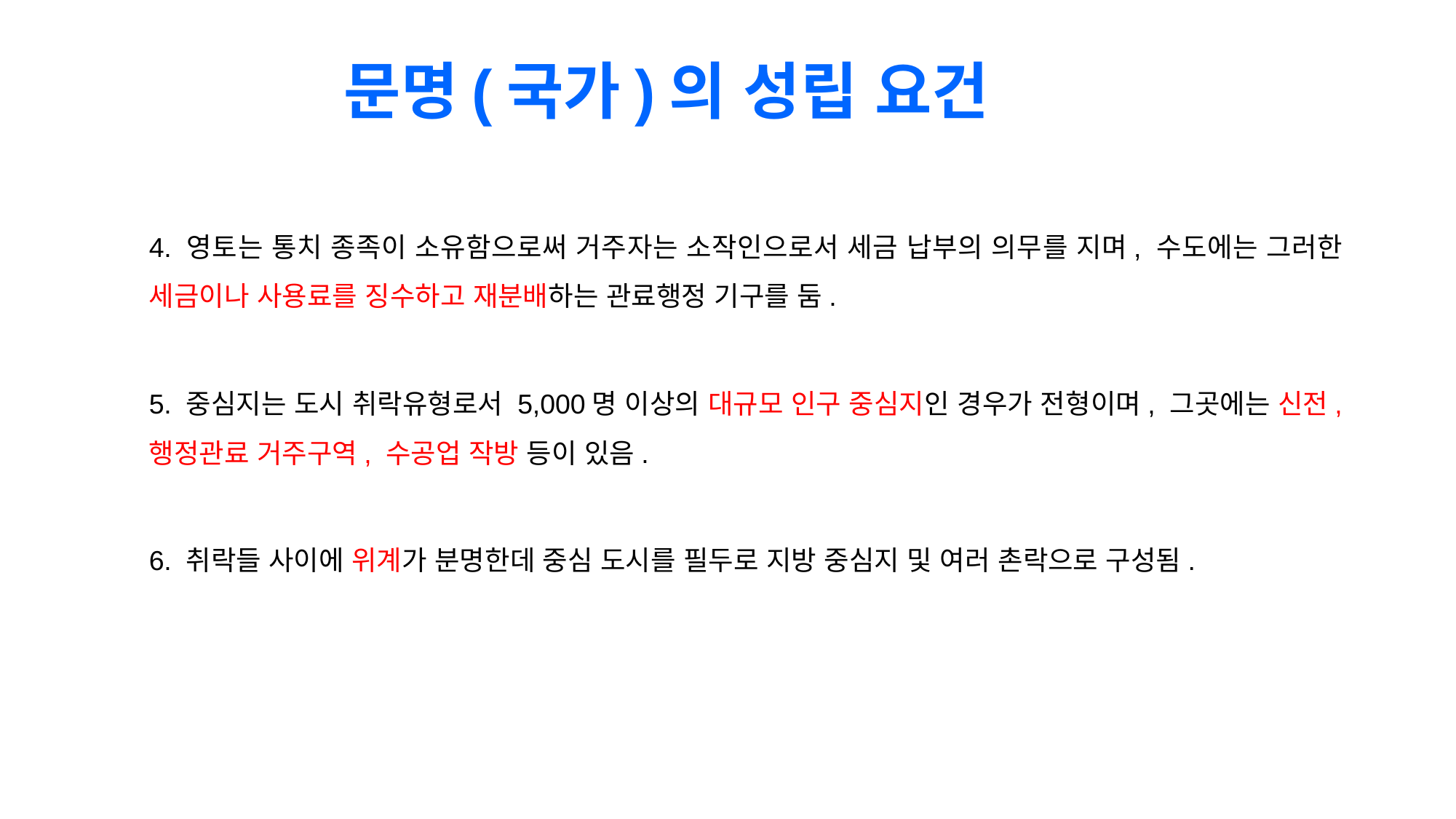

# 문명(국가)의 성립 요건

4. 영토는 통치 종족이 소유함으로써 거주자는 소작인으로서 세금 납부의 의무를 지며, 수도에는 그러한 세금이나 사용료를 징수하고 재분배하는 관료행정 기구를 둠.

5. 중심지는 도시 취락유형로서 5,000명 이상의 대규모 인구 중심지인 경우가 전형이며, 그곳에는 신전, 행정관료 거주구역, 수공업 작방 등이 있음.

6. 취락들 사이에 위계가 분명한데 중심 도시를 필두로 지방 중심지 및 여러 촌락으로 구성됨.